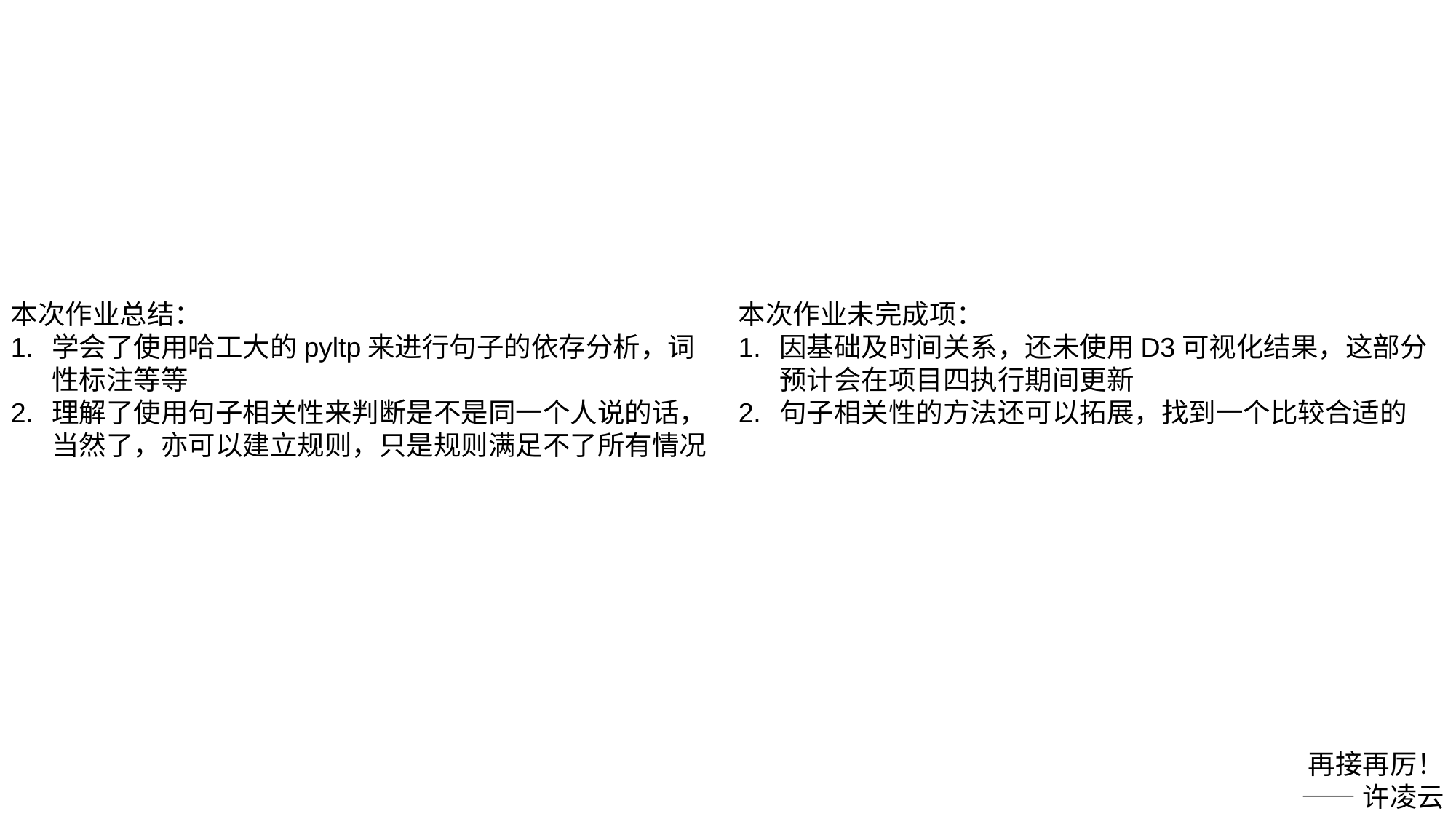

本次作业总结：
学会了使用哈工大的pyltp来进行句子的依存分析，词性标注等等
理解了使用句子相关性来判断是不是同一个人说的话，当然了，亦可以建立规则，只是规则满足不了所有情况
本次作业未完成项：
因基础及时间关系，还未使用D3可视化结果，这部分预计会在项目四执行期间更新
句子相关性的方法还可以拓展，找到一个比较合适的
再接再厉！
——许凌云